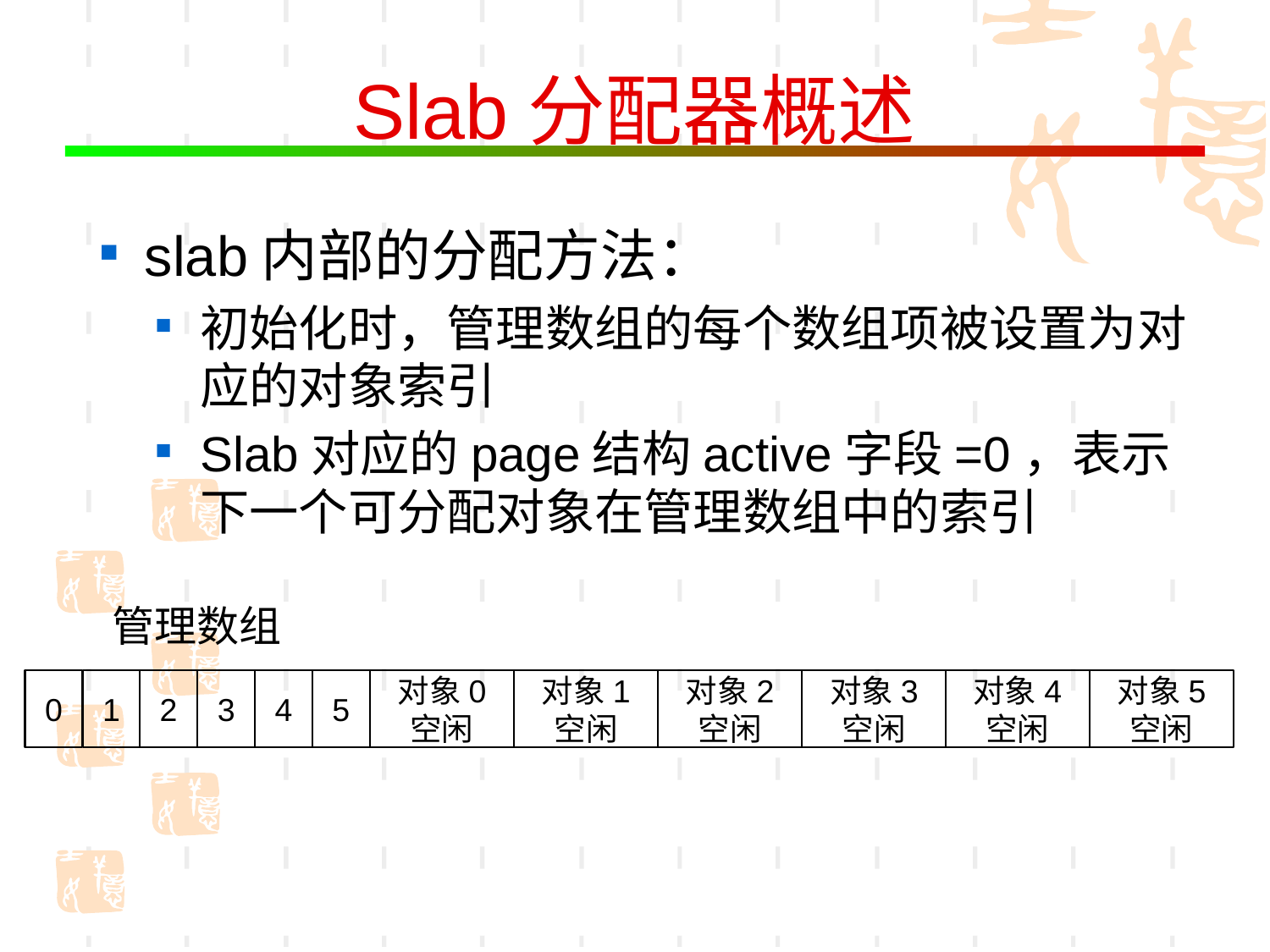

# Slab分配器概述
slab内部的分配方法：
初始化时，管理数组的每个数组项被设置为对应的对象索引
Slab对应的page结构active字段=0，表示下一个可分配对象在管理数组中的索引
管理数组
对象2
空闲
对象3
空闲
对象4
空闲
对象5
空闲
1
3
5
对象0
空闲
对象1
空闲
0
2
4